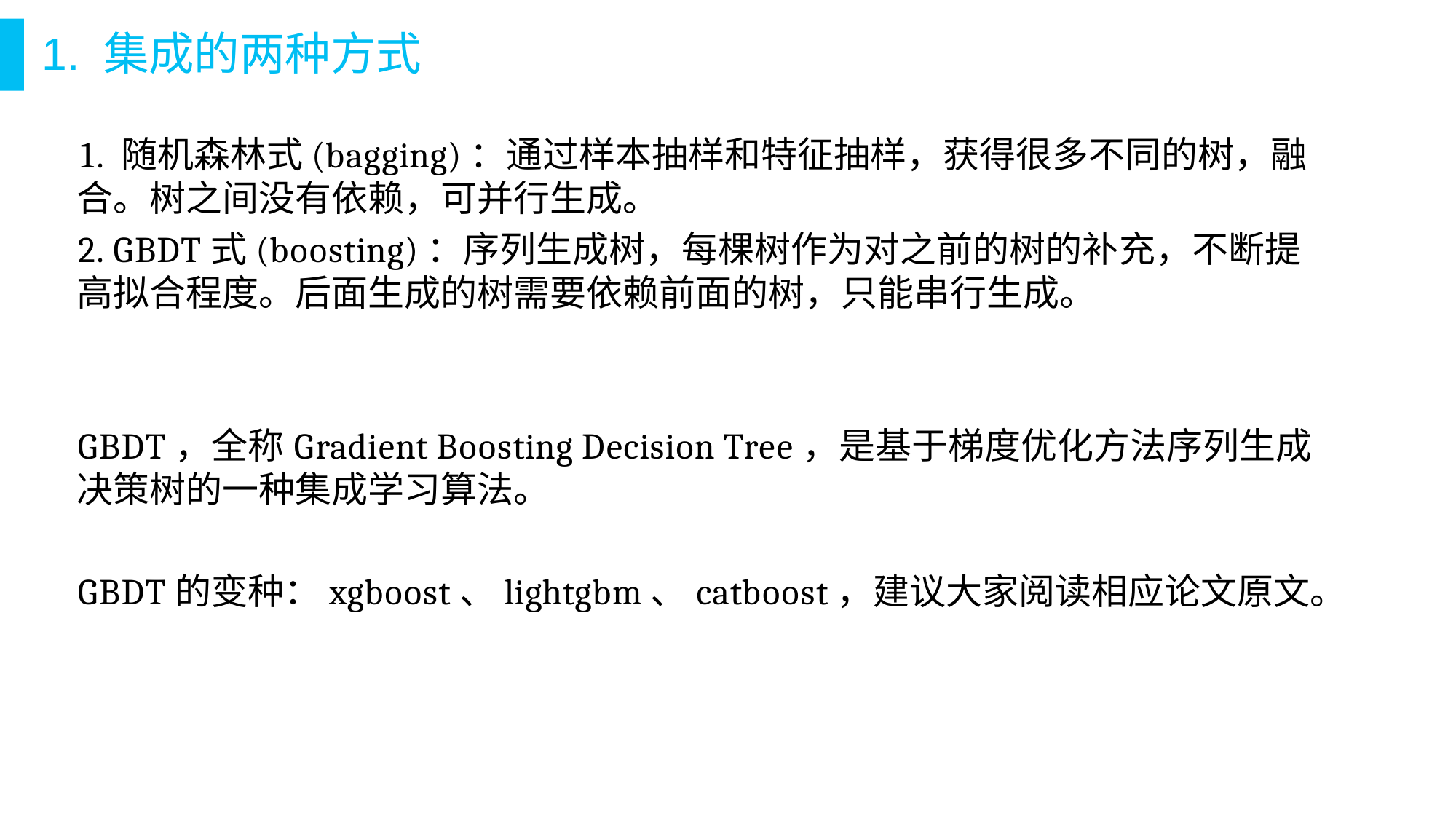

# 1. 集成的两种方式
1. 随机森林式(bagging)：通过样本抽样和特征抽样，获得很多不同的树，融合。树之间没有依赖，可并行生成。
2. GBDT式(boosting)：序列生成树，每棵树作为对之前的树的补充，不断提高拟合程度。后面生成的树需要依赖前面的树，只能串行生成。

GBDT，全称Gradient Boosting Decision Tree，是基于梯度优化方法序列生成决策树的一种集成学习算法。

GBDT的变种：xgboost、lightgbm、catboost，建议大家阅读相应论文原文。